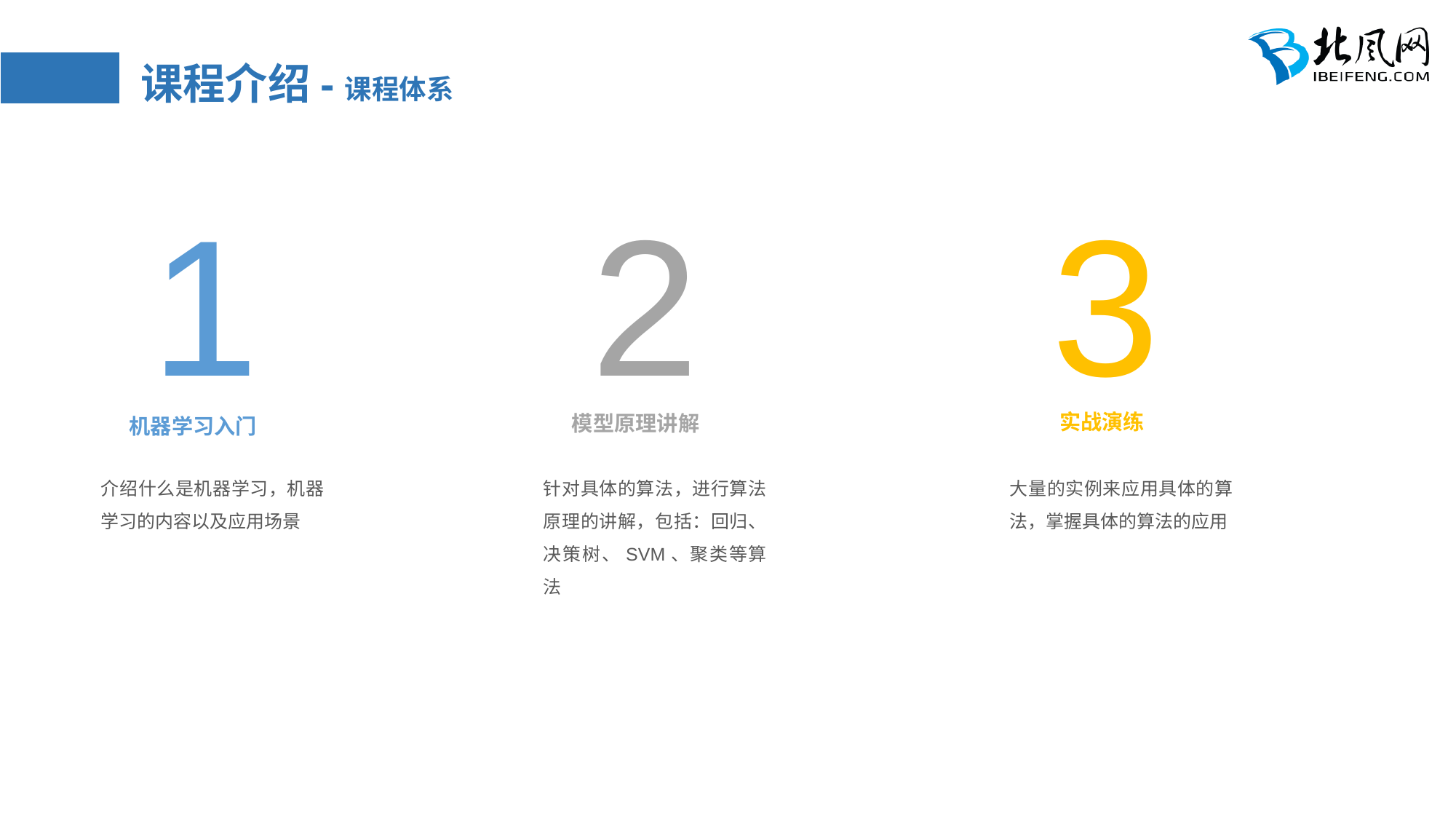

# 课程介绍-课程体系
1
机器学习入门
介绍什么是机器学习，机器学习的内容以及应用场景
2
模型原理讲解
针对具体的算法，进行算法原理的讲解，包括：回归、决策树、SVM、聚类等算法
3
实战演练
大量的实例来应用具体的算法，掌握具体的算法的应用